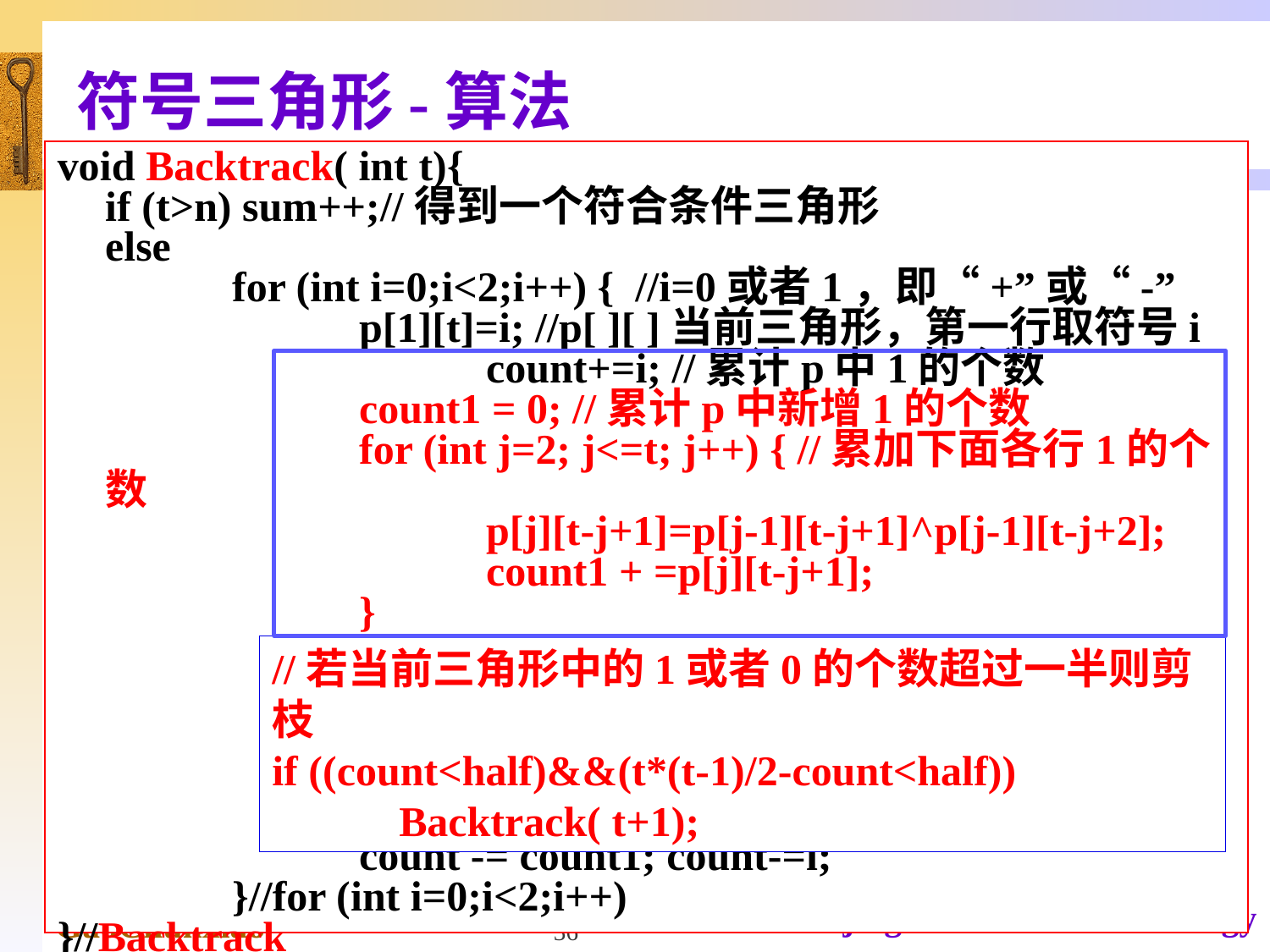

# 符号三角形-算法
void Backtrack( int t){
	if (t>n) sum++;//得到一个符合条件三角形
	else
		for (int i=0;i<2;i++) {  //i=0或者1，即“+”或“-”
			p[1][t]=i; //p[ ][ ]当前三角形，第一行取符号i 			count+=i; //累计p中1的个数
			count1 = 0; //累计p中新增1的个数
			for (int j=2; j<=t; j++) { //累加下面各行1的个数
				p[j][t-j+1]=p[j-1][t-j+1]^p[j-1][t-j+2];
				count1 + =p[j][t-j+1];
			}
			count += count1;

			Backtrack( t+1);

 			count -= count1; count-=i;
		}//for (int i=0;i<2;i++)
}//Backtrack

//若当前三角形中的1或者0的个数超过一半则剪枝
if ((count<half)&&(t*(t-1)/2-count<half))
	Backtrack( t+1);
36